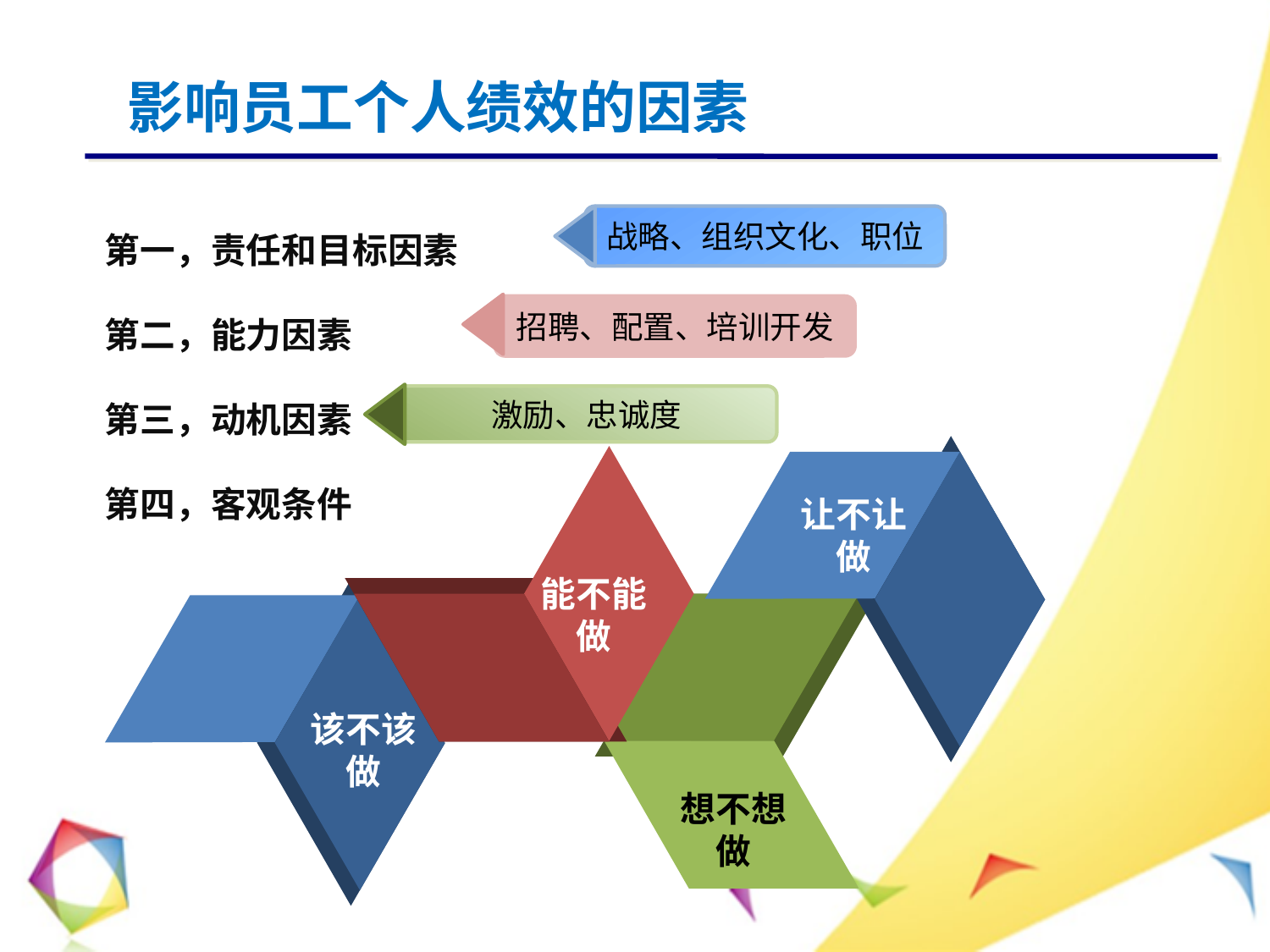

影响员工个人绩效的因素

第一，责任和目标因素
第二，能力因素
第三，动机因素
第四，客观条件
战略、组织文化、职位

招聘、配置、培训开发

激励、忠诚度

让不让做
能不能做

该不该做
想不想做